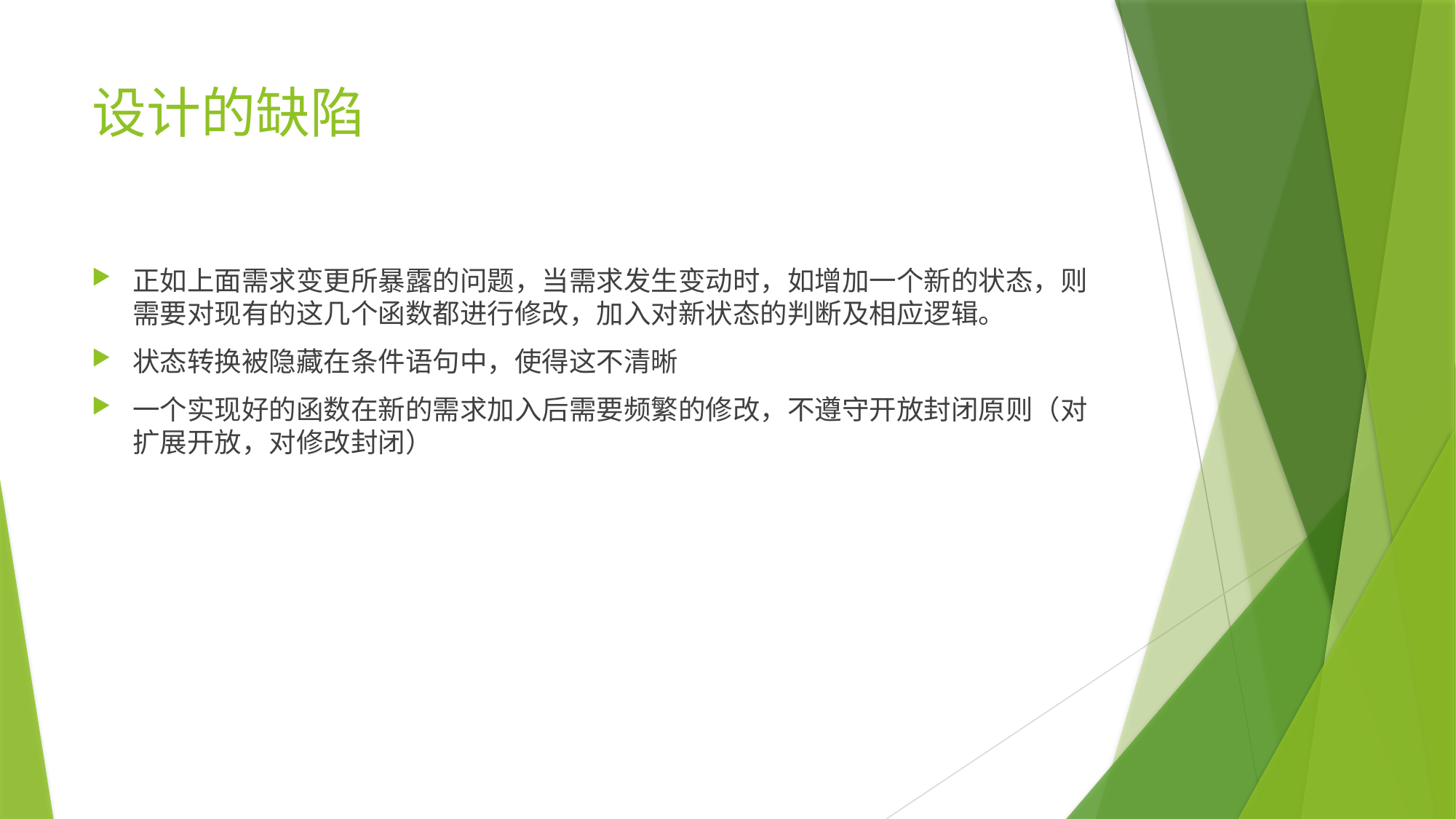

# 设计的缺陷
正如上面需求变更所暴露的问题，当需求发生变动时，如增加一个新的状态，则需要对现有的这几个函数都进行修改，加入对新状态的判断及相应逻辑。
状态转换被隐藏在条件语句中，使得这不清晰
一个实现好的函数在新的需求加入后需要频繁的修改，不遵守开放封闭原则（对扩展开放，对修改封闭）